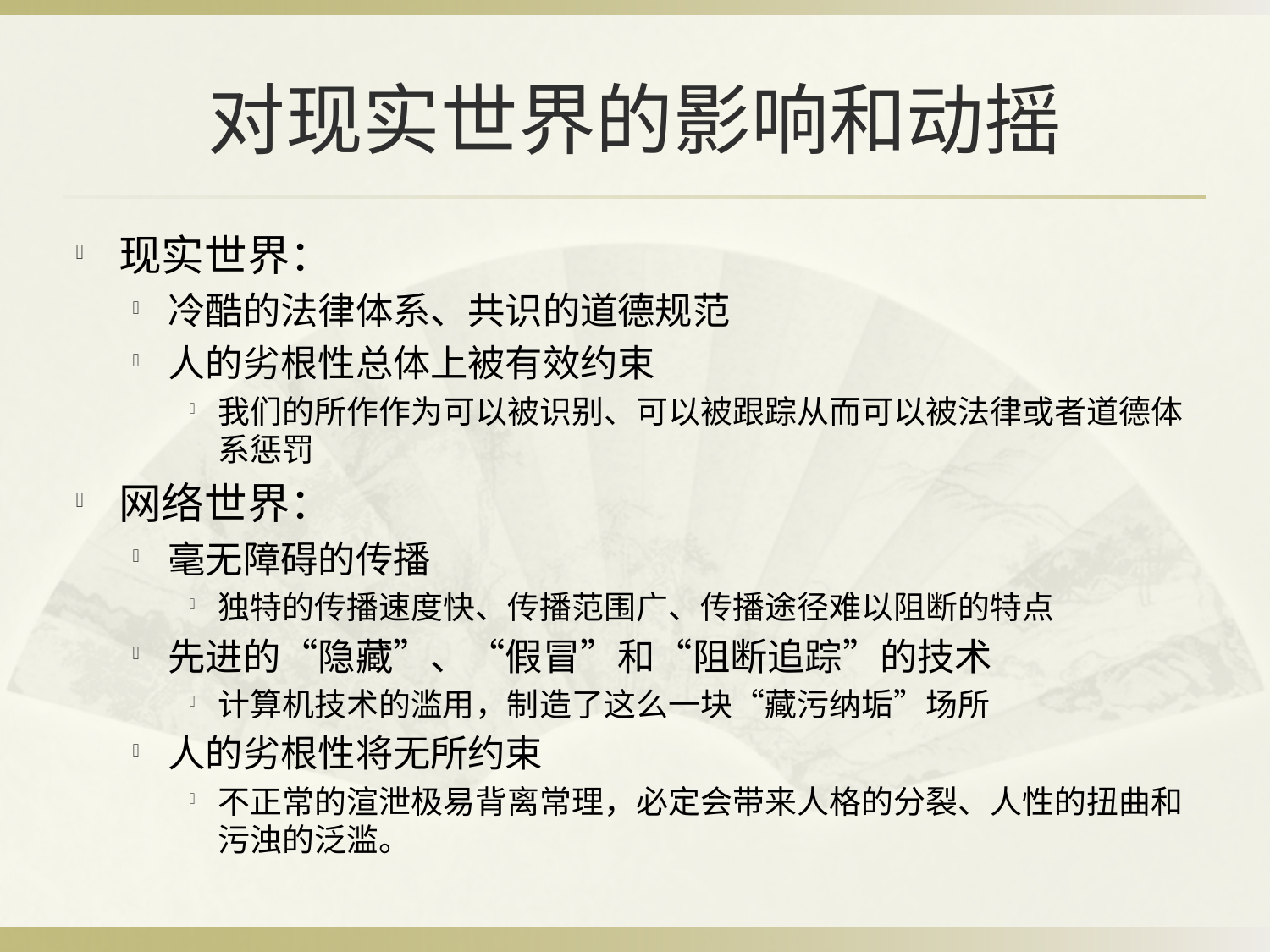

# 对现实世界的影响和动摇
现实世界：
冷酷的法律体系、共识的道德规范
人的劣根性总体上被有效约束
我们的所作作为可以被识别、可以被跟踪从而可以被法律或者道德体系惩罚
网络世界：
毫无障碍的传播
独特的传播速度快、传播范围广、传播途径难以阻断的特点
先进的“隐藏”、“假冒”和“阻断追踪”的技术
计算机技术的滥用，制造了这么一块“藏污纳垢”场所
人的劣根性将无所约束
不正常的渲泄极易背离常理，必定会带来人格的分裂、人性的扭曲和污浊的泛滥。